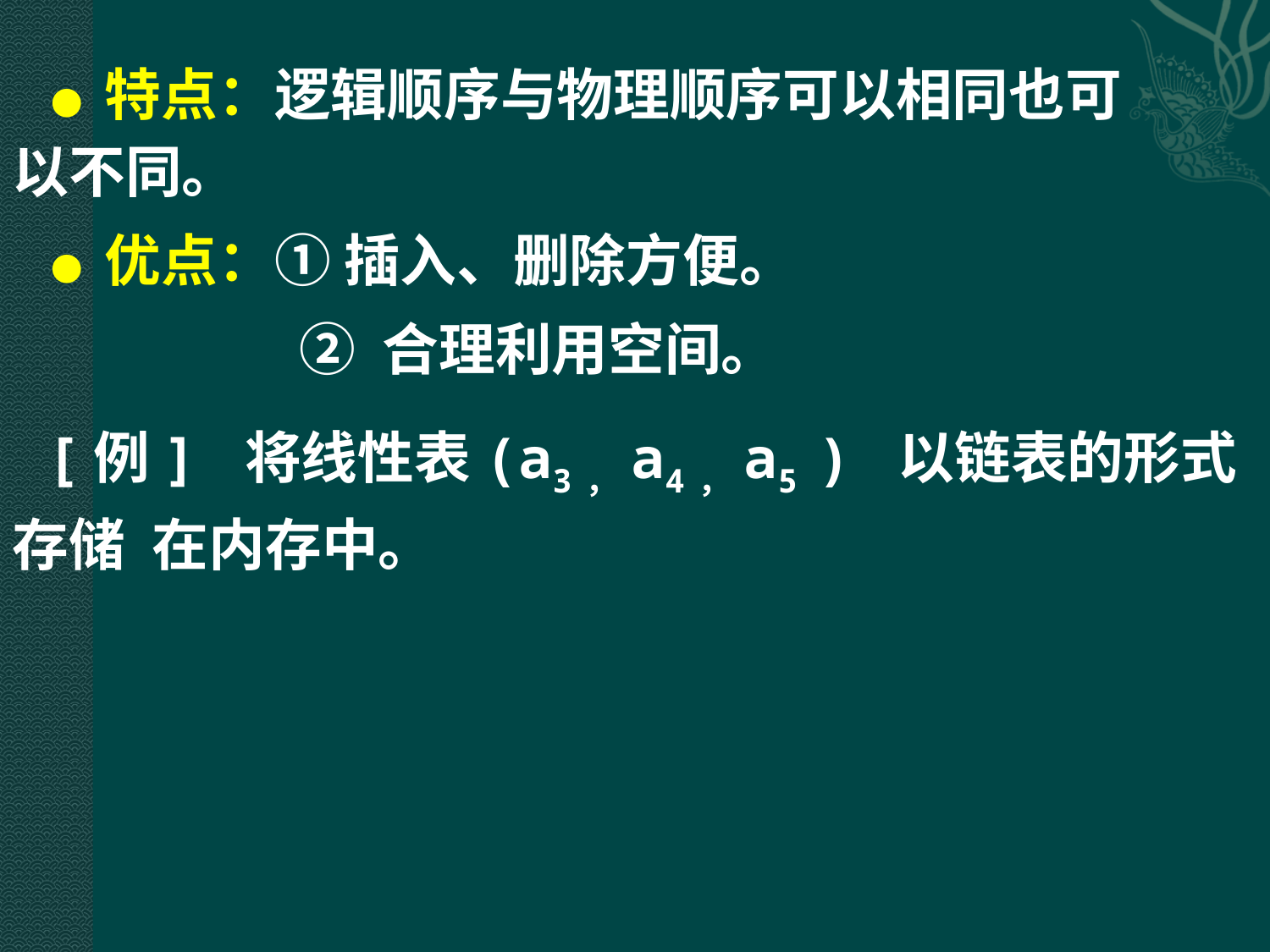

●  特点：逻辑顺序与物理顺序可以相同也可	       以不同。
   ●  优点：① 插入、删除方便。
		   ② 合理利用空间。
 [例] 将线性表(a3，a4，a5 ) 以链表的形式存储	 在内存中。